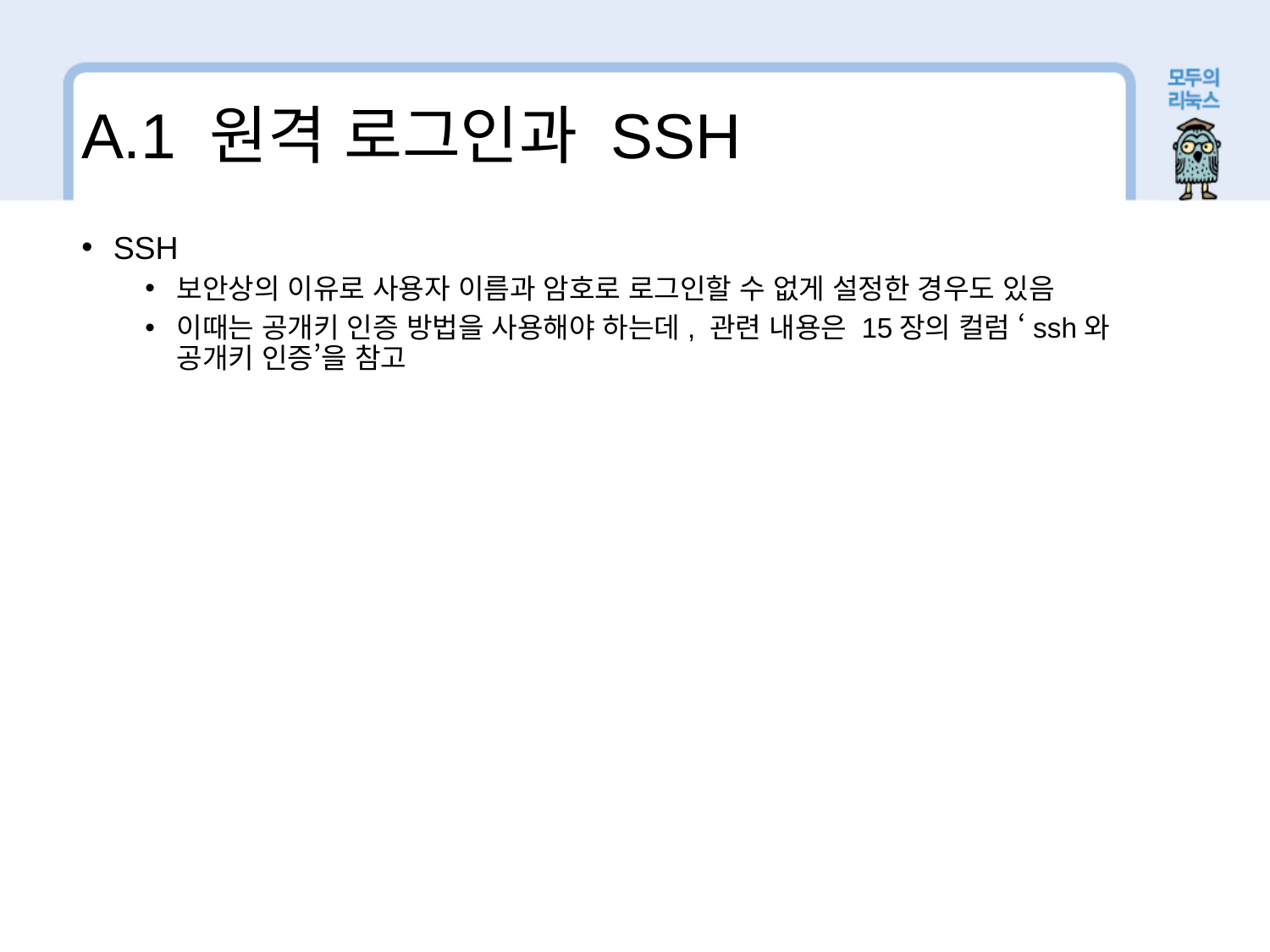

A.1 원격 로그인과 SSH
SSH
보안상의 이유로 사용자 이름과 암호로 로그인할 수 없게 설정한 경우도 있음
이때는 공개키 인증 방법을 사용해야 하는데, 관련 내용은 15장의 컬럼 ‘ssh와 공개키 인증’을 참고